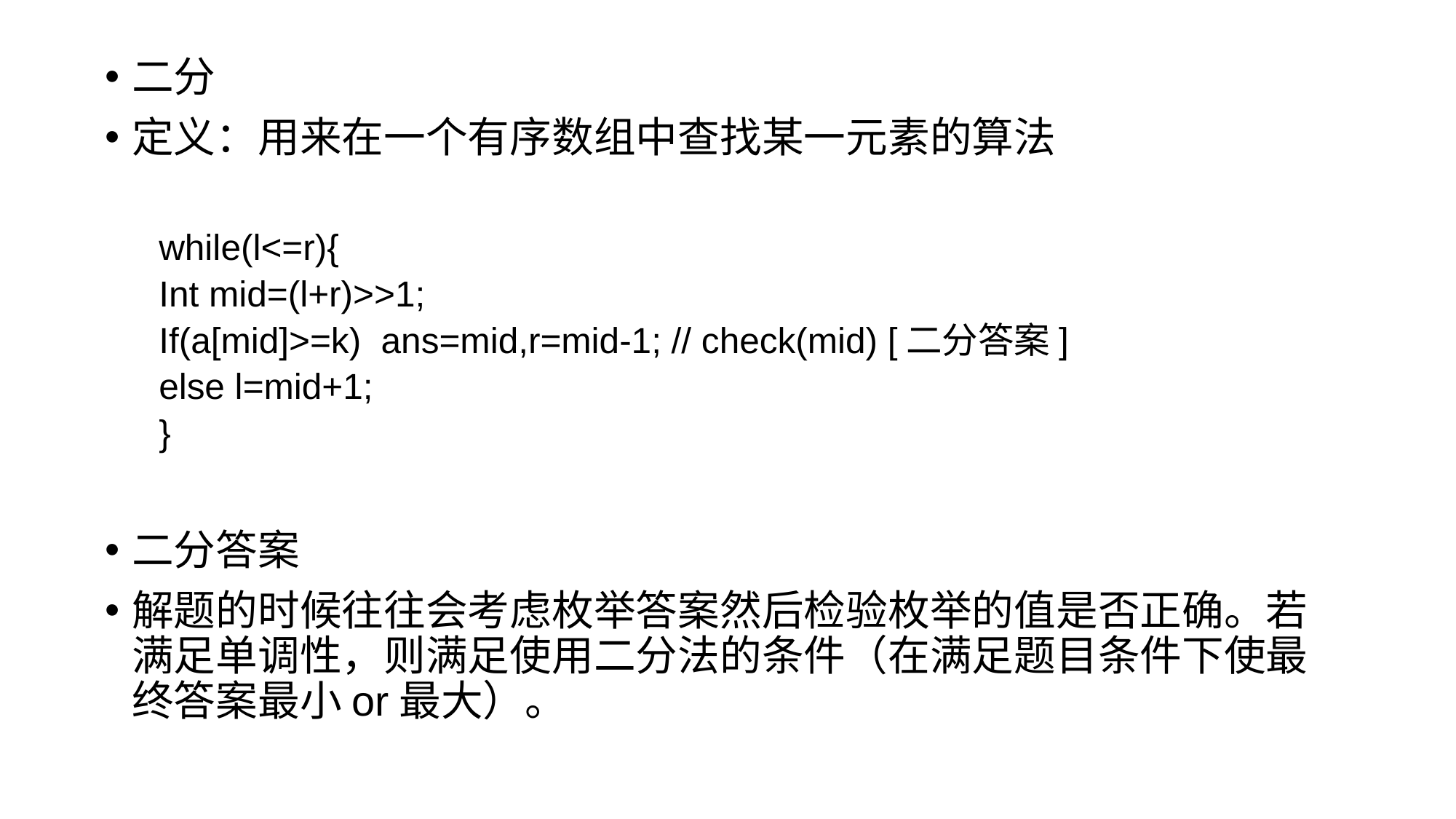

二分
定义：用来在一个有序数组中查找某一元素的算法

while(l<=r){
	Int mid=(l+r)>>1;
	If(a[mid]>=k)  ans=mid,r=mid-1; // check(mid) [二分答案]
	else l=mid+1;
}

二分答案
解题的时候往往会考虑枚举答案然后检验枚举的值是否正确。若满足单调性，则满足使用二分法的条件（在满足题目条件下使最终答案最小or最大）。